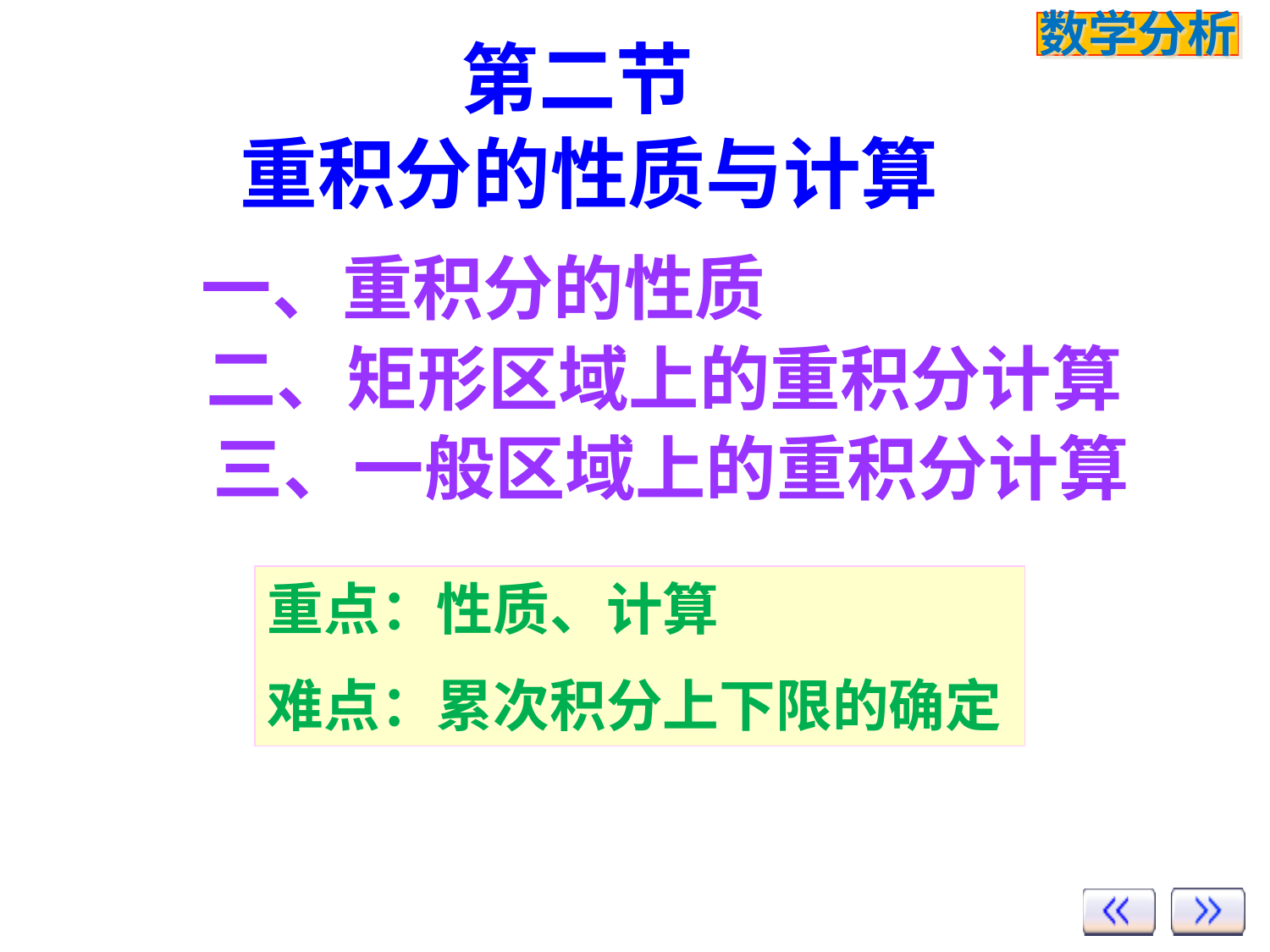

第二节
重积分的性质与计算
一、重积分的性质
二、矩形区域上的重积分计算
三、一般区域上的重积分计算
重点：性质、计算
难点：累次积分上下限的确定